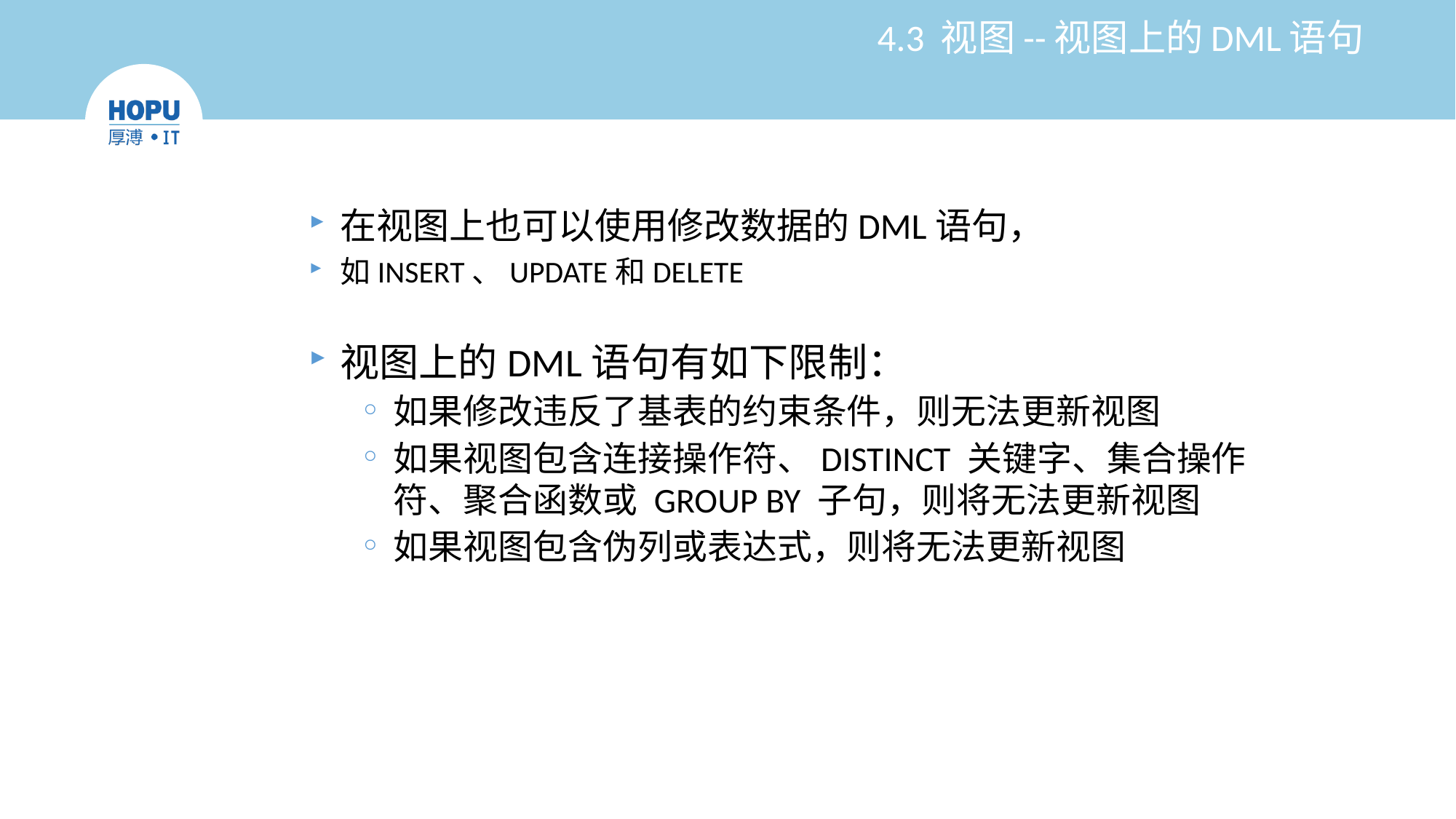

# 4.3 视图--视图上的DML语句
在视图上也可以使用修改数据的DML语句，
如INSERT、UPDATE和DELETE

视图上的DML语句有如下限制：
如果修改违反了基表的约束条件，则无法更新视图
如果视图包含连接操作符、DISTINCT 关键字、集合操作符、聚合函数或 GROUP BY 子句，则将无法更新视图
如果视图包含伪列或表达式，则将无法更新视图